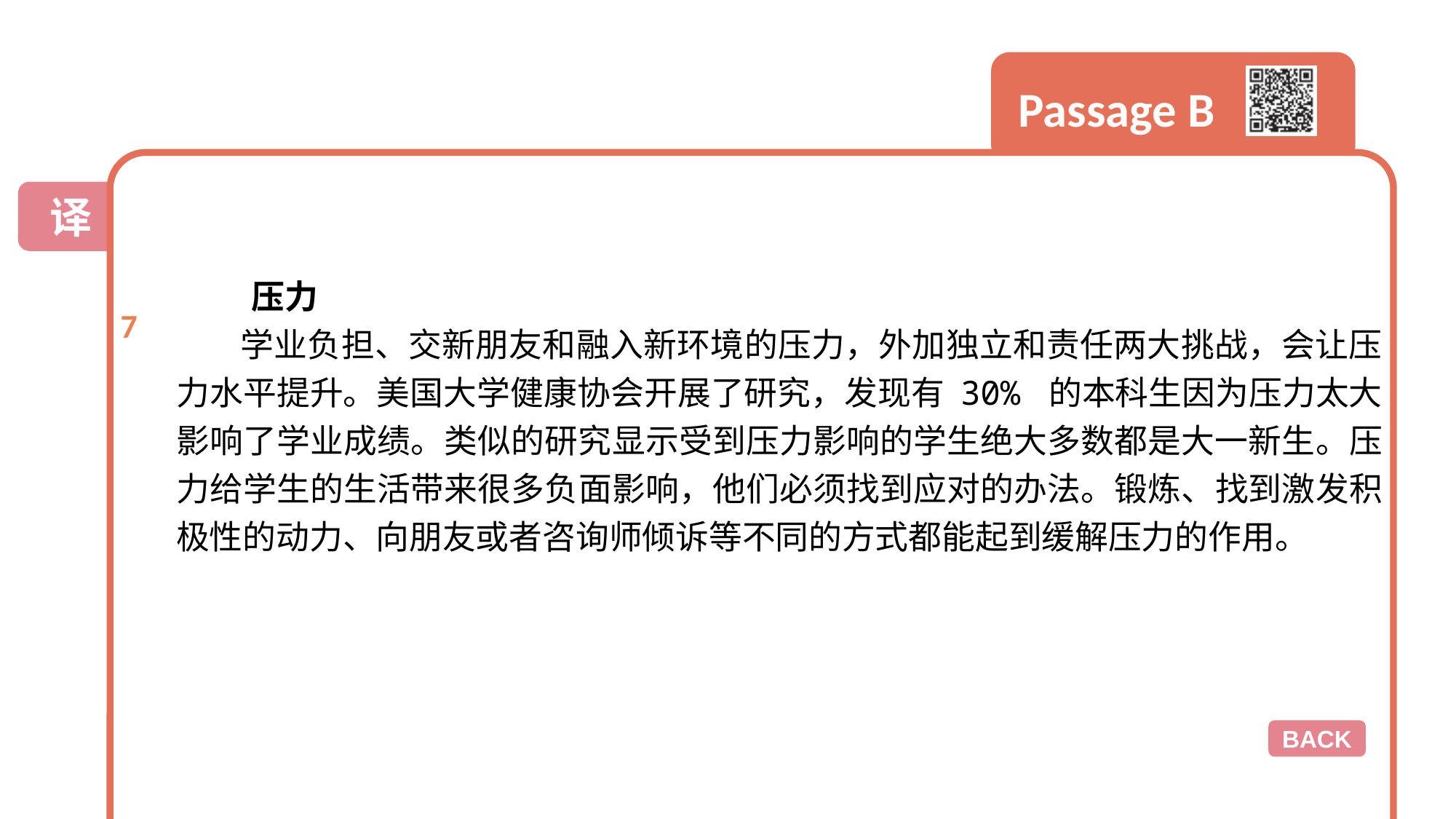

压力
学业负担、交新朋友和融入新环境的压力，外加独立和责任两大挑战，会让压力水平提升。美国大学健康协会开展了研究，发现有 30% 的本科生因为压力太大影响了学业成绩。类似的研究显示受到压力影响的学生绝大多数都是大一新生。压力给学生的生活带来很多负面影响，他们必须找到应对的办法。锻炼、找到激发积极性的动力、向朋友或者咨询师倾诉等不同的方式都能起到缓解压力的作用。

7

BACK